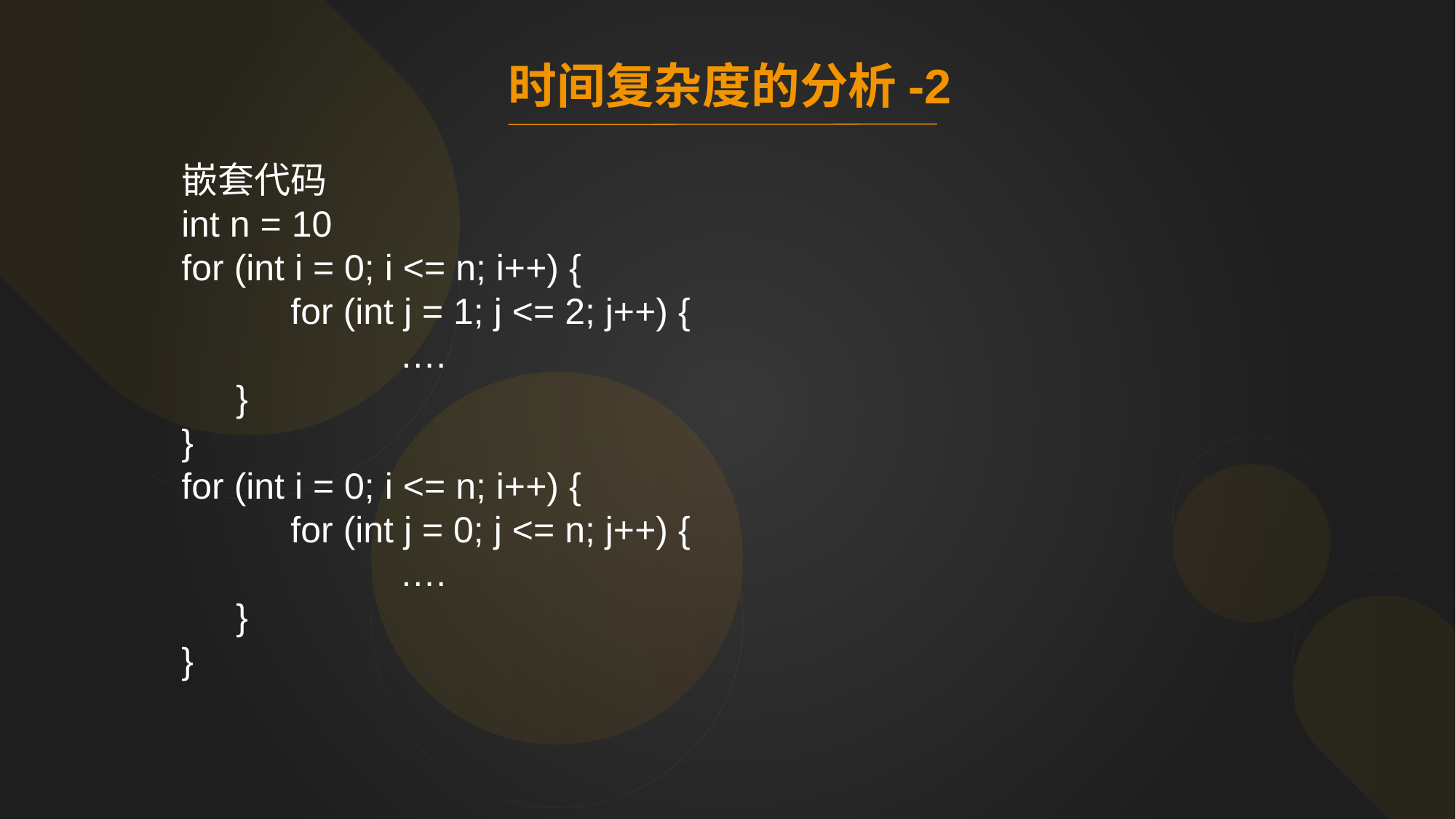

时间复杂度的分析-2
嵌套代码
int n = 10
for (int i = 0; i <= n; i++) {
	for (int j = 1; j <= 2; j++) {
		….
}
}
for (int i = 0; i <= n; i++) {
	for (int j = 0; j <= n; j++) {
		….
}
}